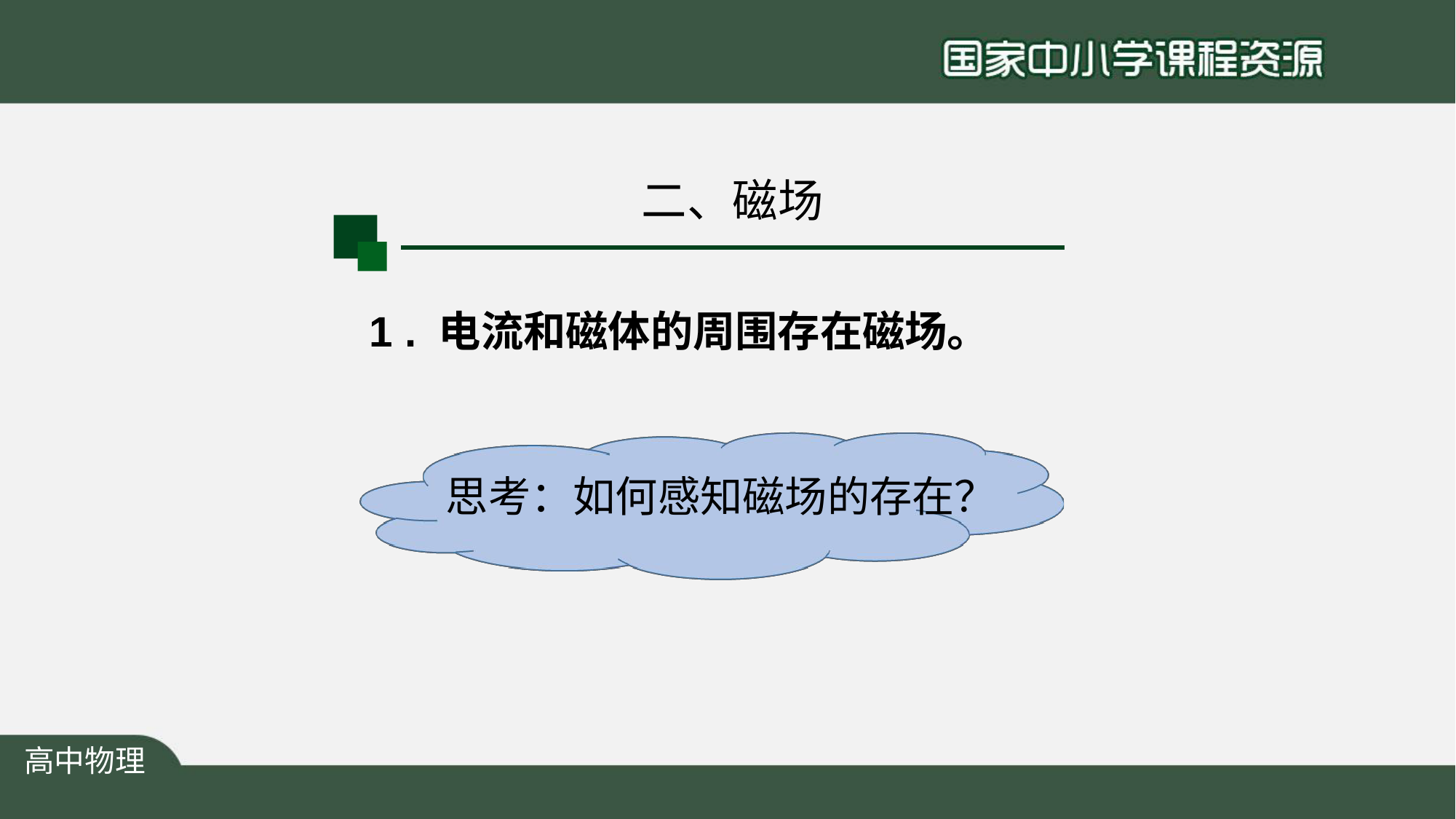

# 二、磁场

1 . 电流和磁体的周围存在磁场。

思考：如何感知磁场的存在？

高中物理